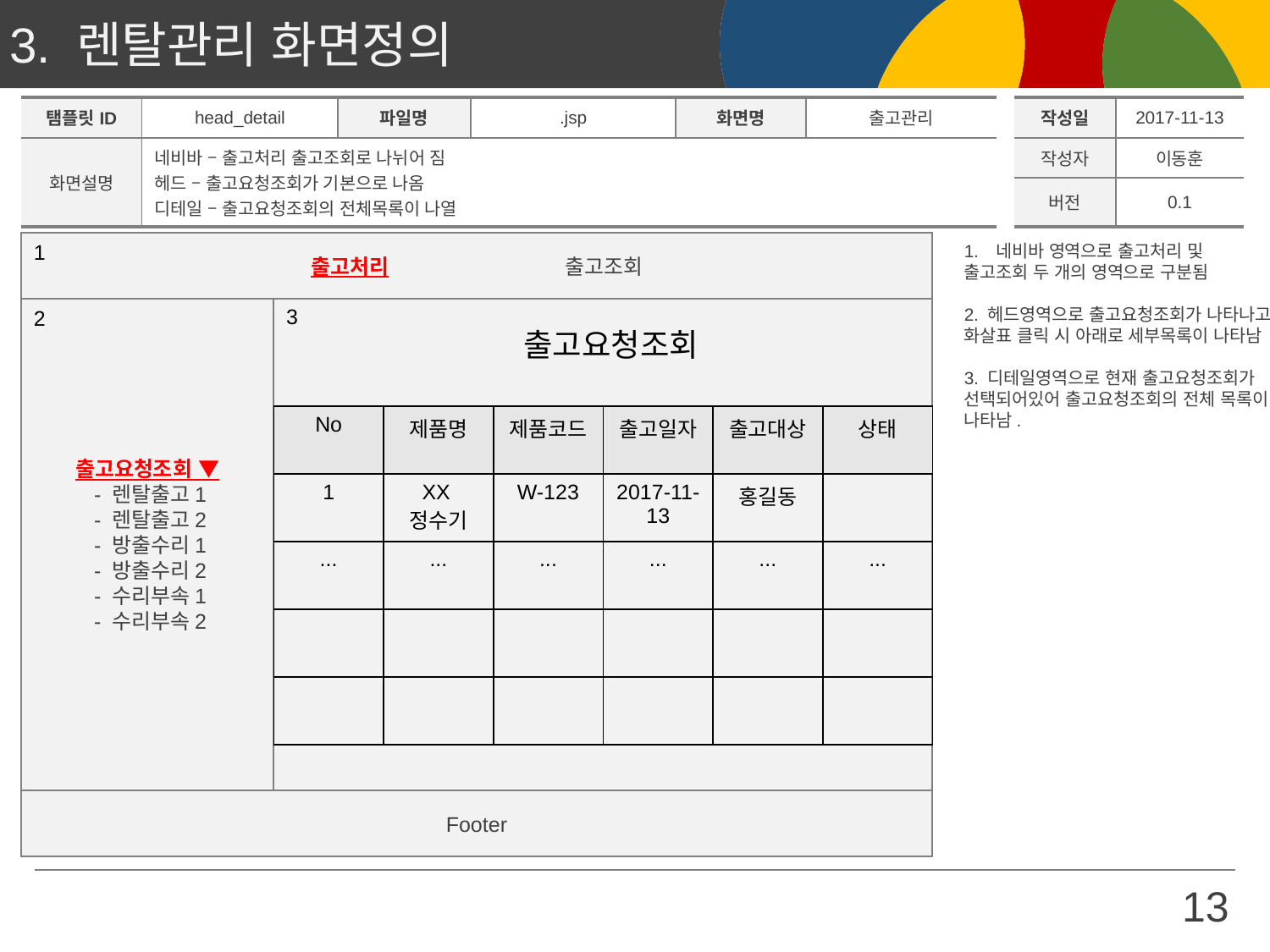

| 탬플릿ID | head\_detail | 파일명 | .jsp | 화면명 | 출고관리 |  | 작성일 | 2017-11-13 |
| --- | --- | --- | --- | --- | --- | --- | --- | --- |
| 화면설명 | 네비바 – 출고처리 출고조회로 나뉘어 짐 헤드 – 출고요청조회가 기본으로 나옴 디테일 – 출고요청조회의 전체목록이 나열 |  |  |  |  |  | 작성자 | 이동훈 |
|  |  |  |  |  |  |  | 버전 | 0.1 |
출고처리		출고조회
1
네비바 영역으로 출고처리 및
출고조회 두 개의 영역으로 구분됨

2. 헤드영역으로 출고요청조회가 나타나고
화살표 클릭 시 아래로 세부목록이 나타남

3. 디테일영역으로 현재 출고요청조회가
선택되어있어 출고요청조회의 전체 목록이
나타남.
3
2
출고요청조회 ▼
 - 렌탈출고1
 - 렌탈출고2
 - 방출수리1
 - 방출수리2
 - 수리부속1
 - 수리부속2

출고요청조회
| No | 제품명 | 제품코드 | 출고일자 | 출고대상 | 상태 |
| --- | --- | --- | --- | --- | --- |
| 1 | XX정수기 | W-123 | 2017-11-13 | 홍길동 |  |
| ... | ... | ... | ... | ... | ... |
|  |  |  |  |  |  |
|  |  |  |  |  |  |
Footer